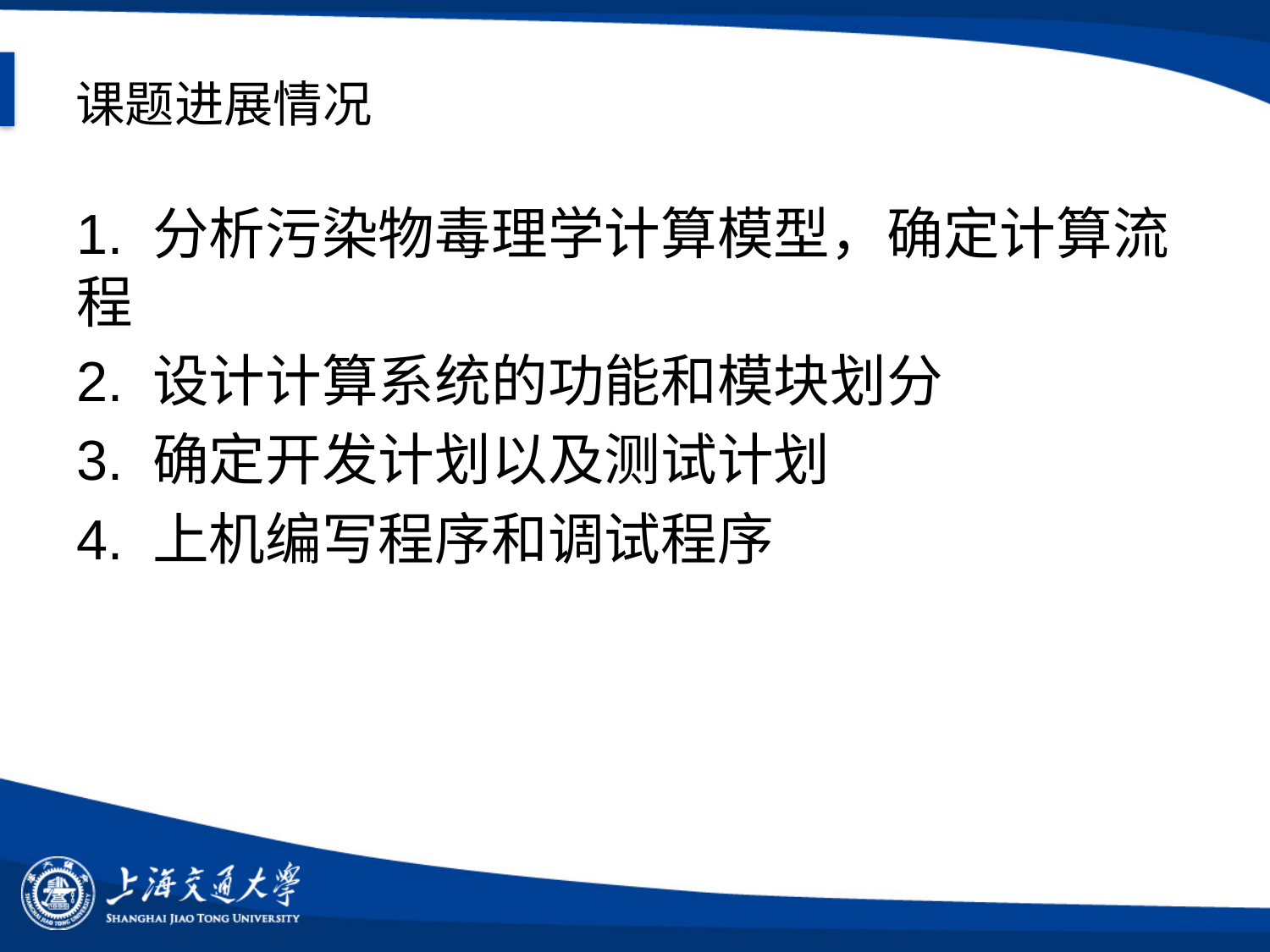

# 课题进展情况
1. 分析污染物毒理学计算模型，确定计算流程
2. 设计计算系统的功能和模块划分
3. 确定开发计划以及测试计划
4. 上机编写程序和调试程序